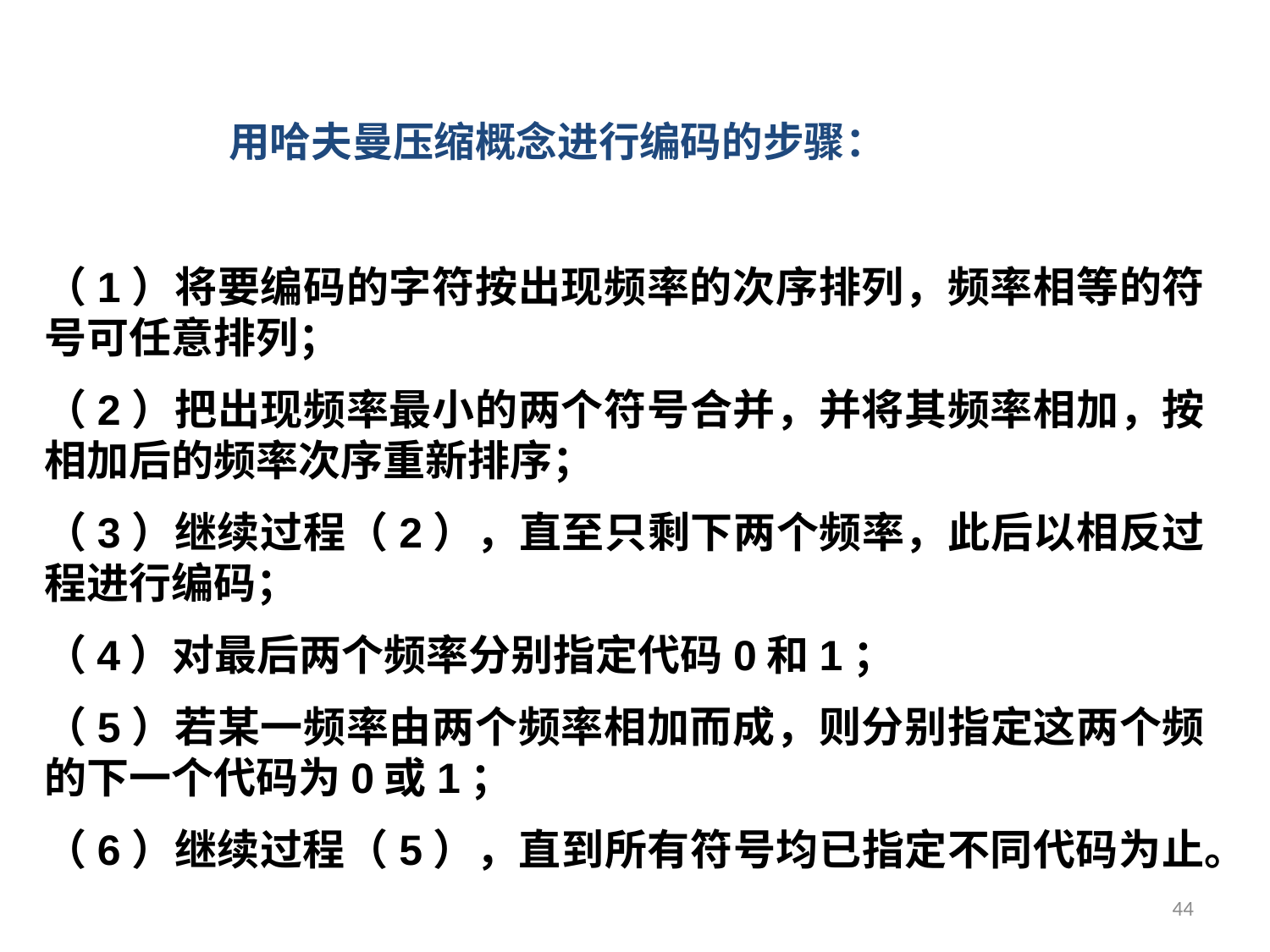

用哈夫曼压缩概念进行编码的步骤：
（1）将要编码的字符按出现频率的次序排列，频率相等的符号可任意排列；
（2）把出现频率最小的两个符号合并，并将其频率相加，按相加后的频率次序重新排序；
（3）继续过程（2），直至只剩下两个频率，此后以相反过程进行编码；
（4）对最后两个频率分别指定代码0和1；
（5）若某一频率由两个频率相加而成，则分别指定这两个频的下一个代码为0或1；
（6）继续过程（5），直到所有符号均已指定不同代码为止。
44